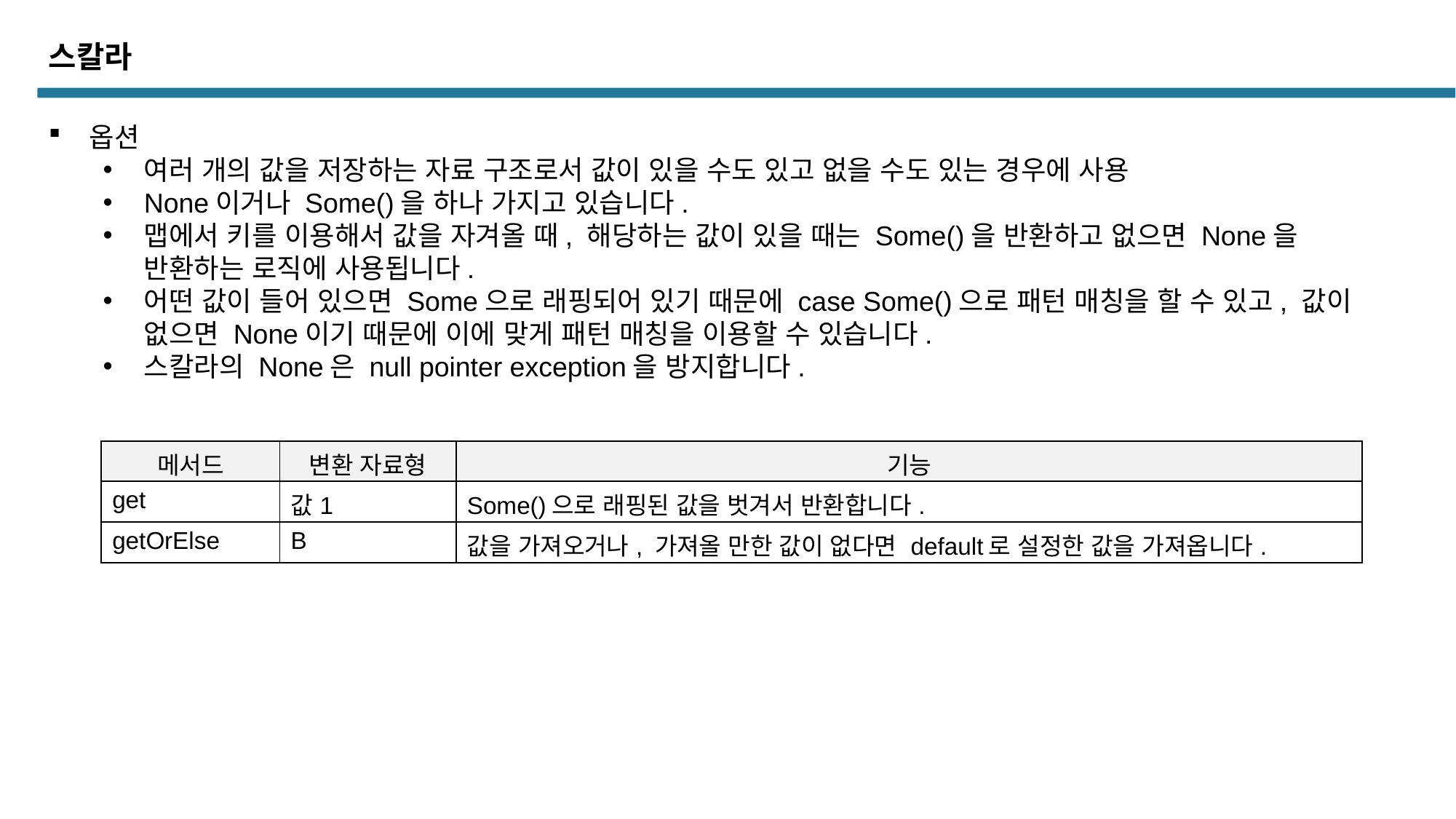

스칼라
옵션
여러 개의 값을 저장하는 자료 구조로서 값이 있을 수도 있고 없을 수도 있는 경우에 사용
None이거나 Some()을 하나 가지고 있습니다.
맵에서 키를 이용해서 값을 자겨올 때, 해당하는 값이 있을 때는 Some()을 반환하고 없으면 None을 반환하는 로직에 사용됩니다.
어떤 값이 들어 있으면 Some으로 래핑되어 있기 때문에 case Some()으로 패턴 매칭을 할 수 있고, 값이 없으면 None이기 때문에 이에 맞게 패턴 매칭을 이용할 수 있습니다.
스칼라의 None은 null pointer exception을 방지합니다.

| 메서드 | 변환 자료형 | 기능 |
| --- | --- | --- |
| get | 값1 | Some()으로 래핑된 값을 벗겨서 반환합니다. |
| getOrElse | B | 값을 가져오거나, 가져올 만한 값이 없다면 default로 설정한 값을 가져옵니다. |